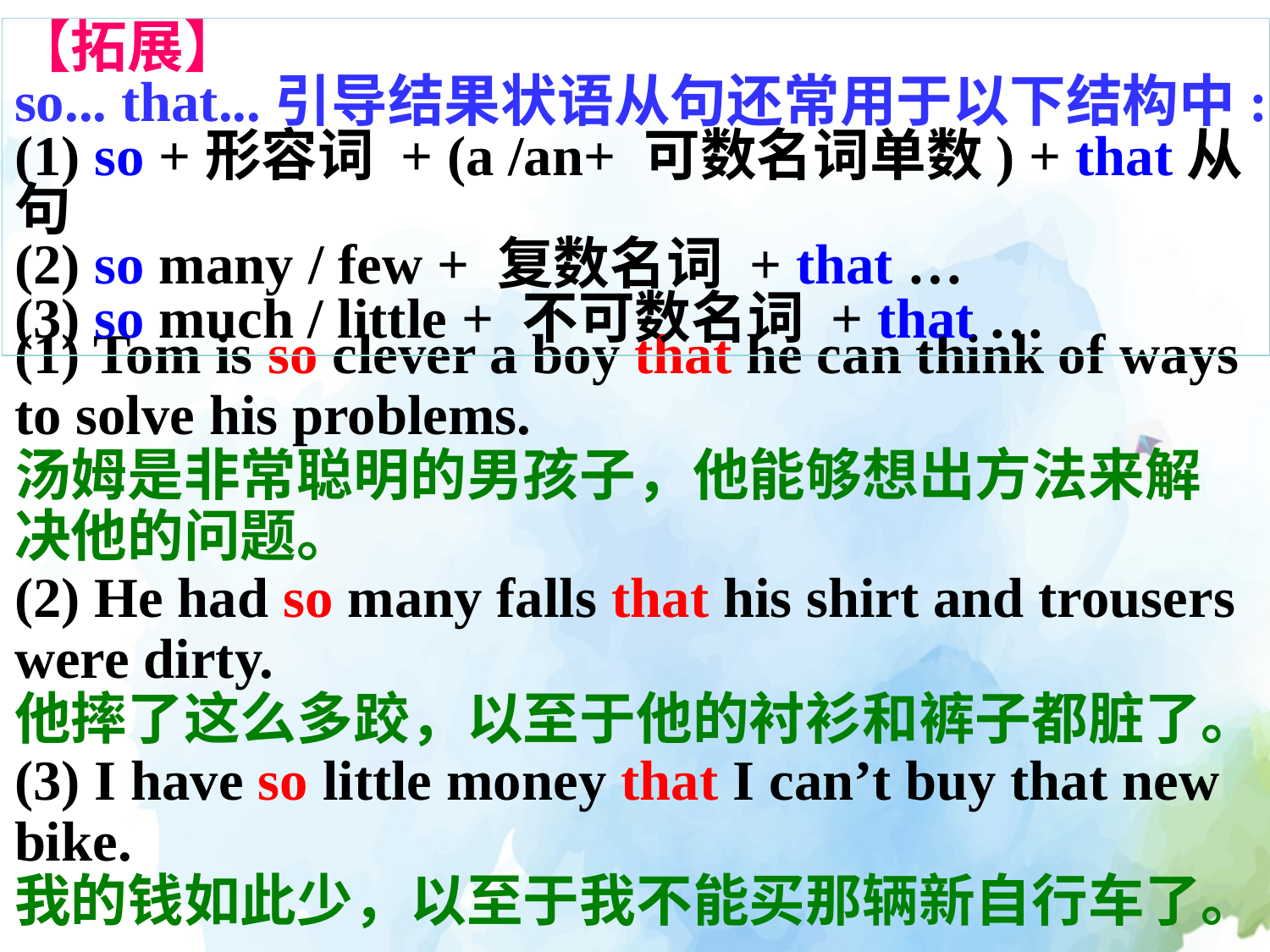

【拓展】
so... that...引导结果状语从句还常用于以下结构中:
(1) so +形容词 + (a /an+ 可数名词单数) + that从句
(2) so many / few + 复数名词 + that …
(3) so much / little + 不可数名词 + that …
(1) Tom is so clever a boy that he can think of ways to solve his problems.
汤姆是非常聪明的男孩子，他能够想出方法来解决他的问题。
(2) He had so many falls that his shirt and trousers were dirty.
他摔了这么多跤，以至于他的衬衫和裤子都脏了。
(3) I have so little money that I can’t buy that new bike.
我的钱如此少，以至于我不能买那辆新自行车了。